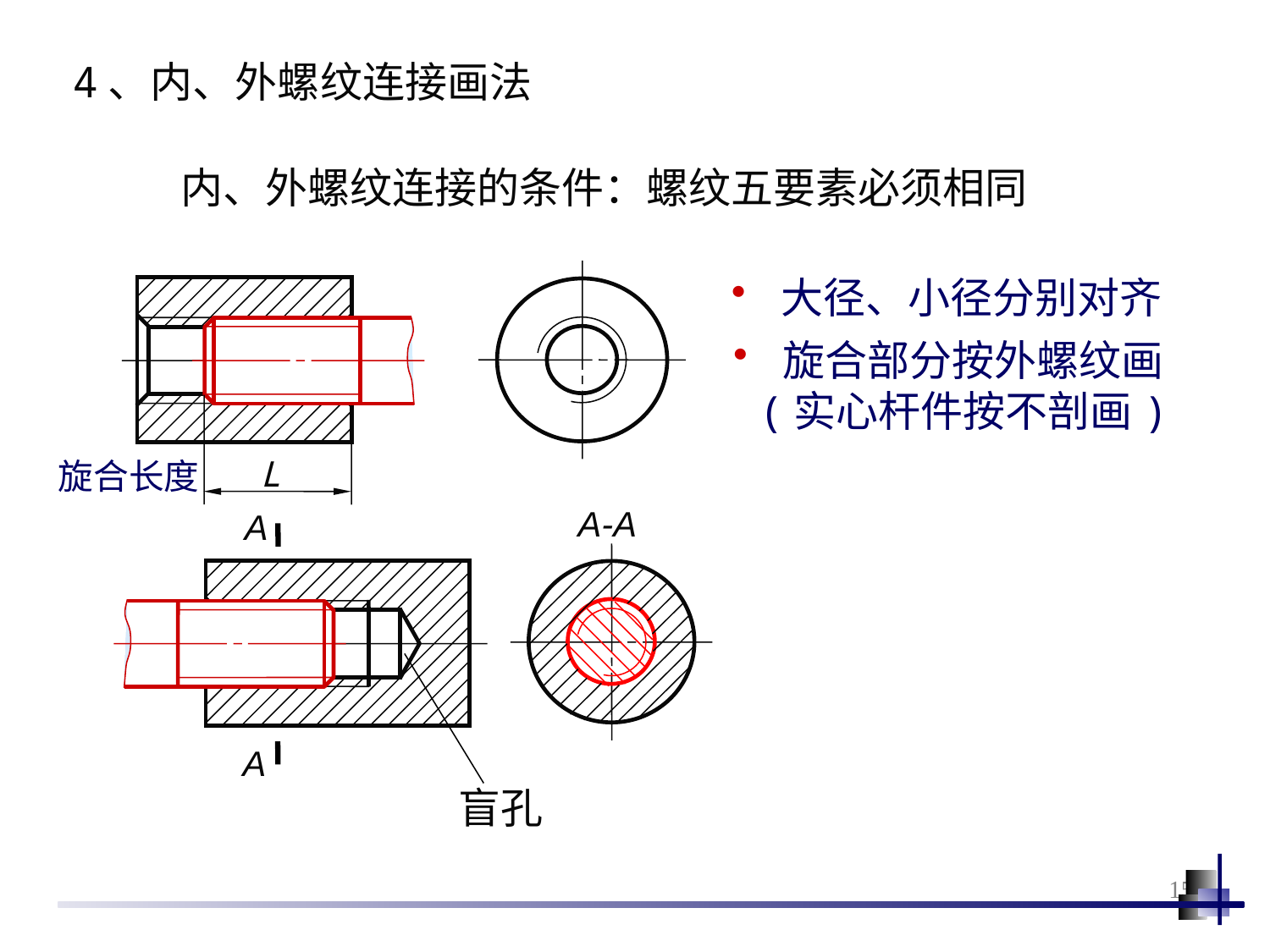

4、内、外螺纹连接画法
内、外螺纹连接的条件：螺纹五要素必须相同

 大径、小径分别对齐

 旋合部分按外螺纹画
 (实心杆件按不剖画)

L

旋合长度
A-A
A

A

盲孔

15